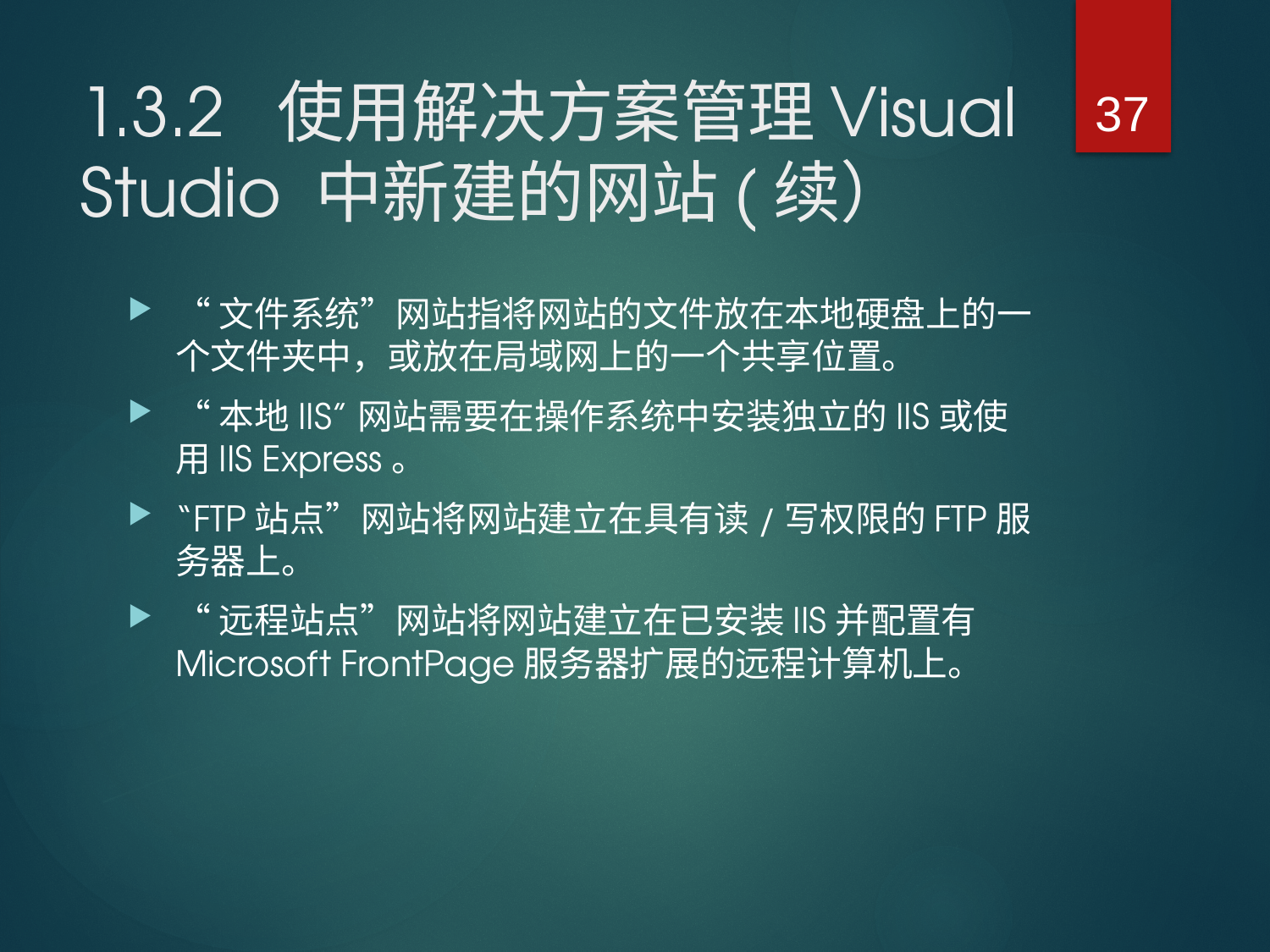

37
# 1.3.2  使用解决方案管理Visual Studio 中新建的网站(续）
“文件系统”网站指将网站的文件放在本地硬盘上的一个文件夹中，或放在局域网上的一个共享位置。
“本地IIS”网站需要在操作系统中安装独立的IIS或使用IIS Express。
“FTP站点”网站将网站建立在具有读/写权限的FTP服务器上。
“远程站点”网站将网站建立在已安装IIS并配置有Microsoft FrontPage服务器扩展的远程计算机上。